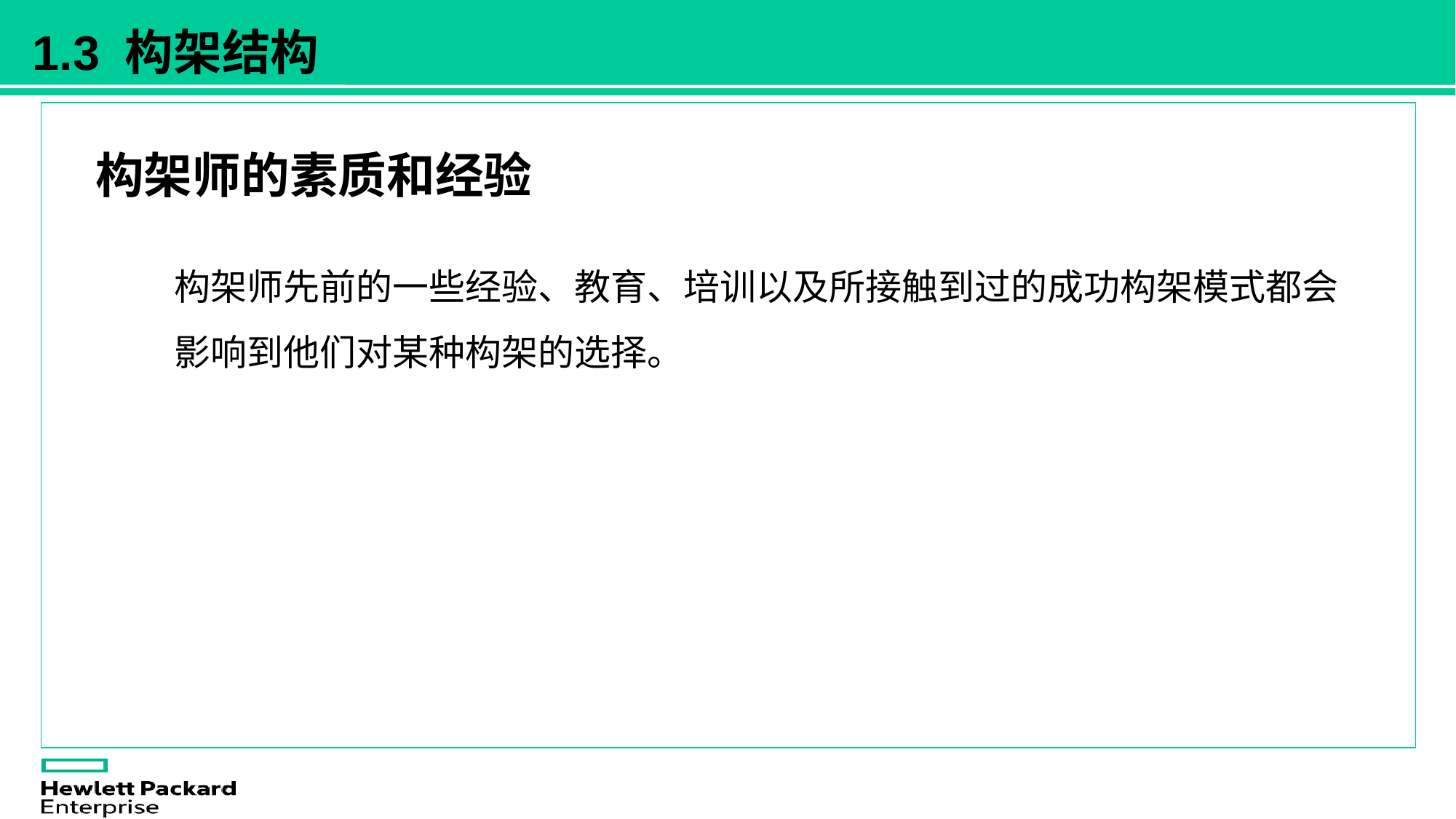

1.3 构架结构

构架师的素质和经验
构架师先前的一些经验、教育、培训以及所接触到过的成功构架模式都会影响到他们对某种构架的选择。